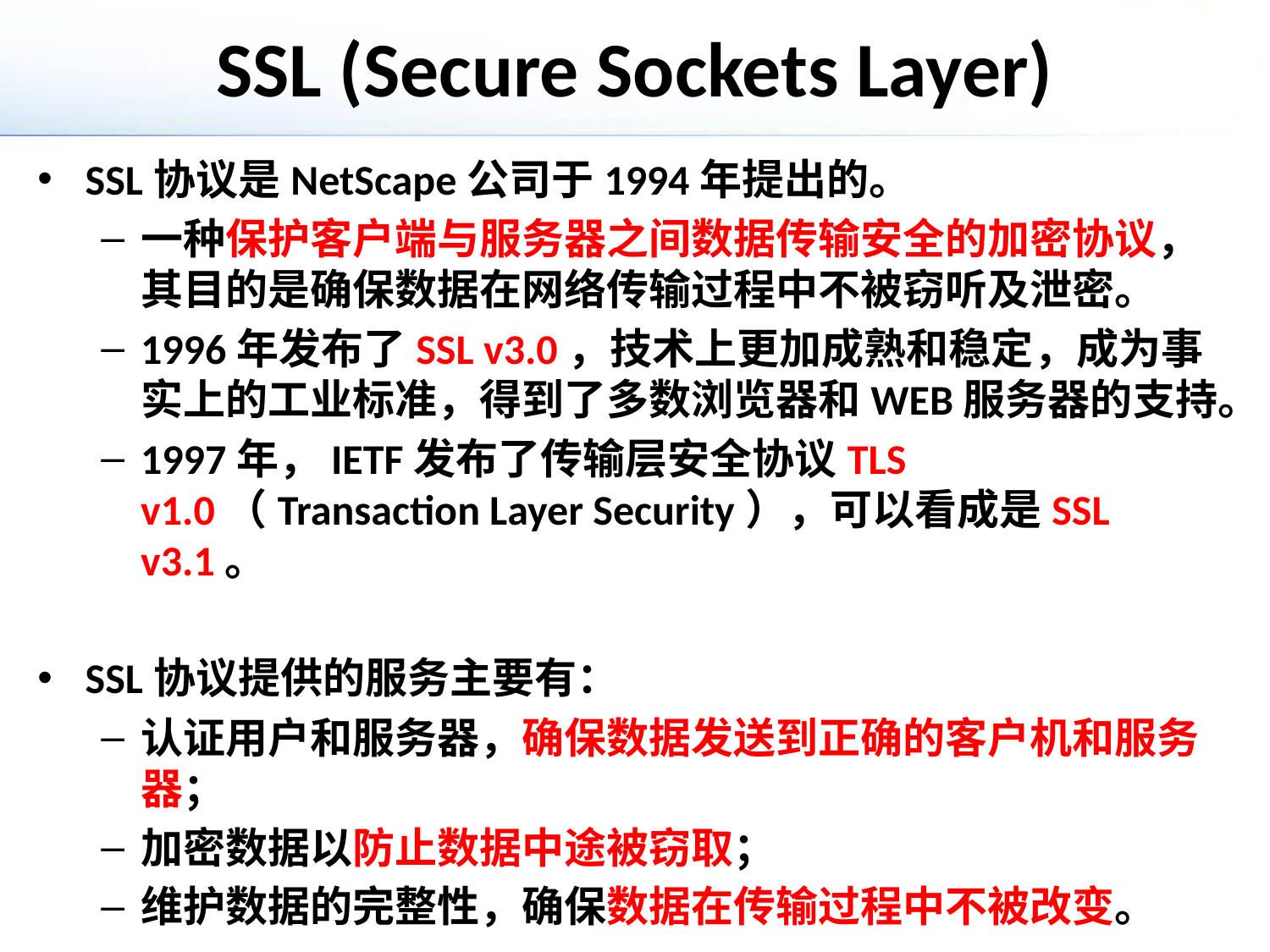

# SSL (Secure Sockets Layer)
SSL协议是NetScape公司于1994年提出的。
一种保护客户端与服务器之间数据传输安全的加密协议，其目的是确保数据在网络传输过程中不被窃听及泄密。
1996年发布了SSL v3.0，技术上更加成熟和稳定，成为事实上的工业标准，得到了多数浏览器和WEB服务器的支持。
1997年，IETF发布了传输层安全协议TLS v1.0（Transaction Layer Security），可以看成是SSL v3.1。

SSL协议提供的服务主要有：
认证用户和服务器，确保数据发送到正确的客户机和服务器；
加密数据以防止数据中途被窃取；
维护数据的完整性，确保数据在传输过程中不被改变。